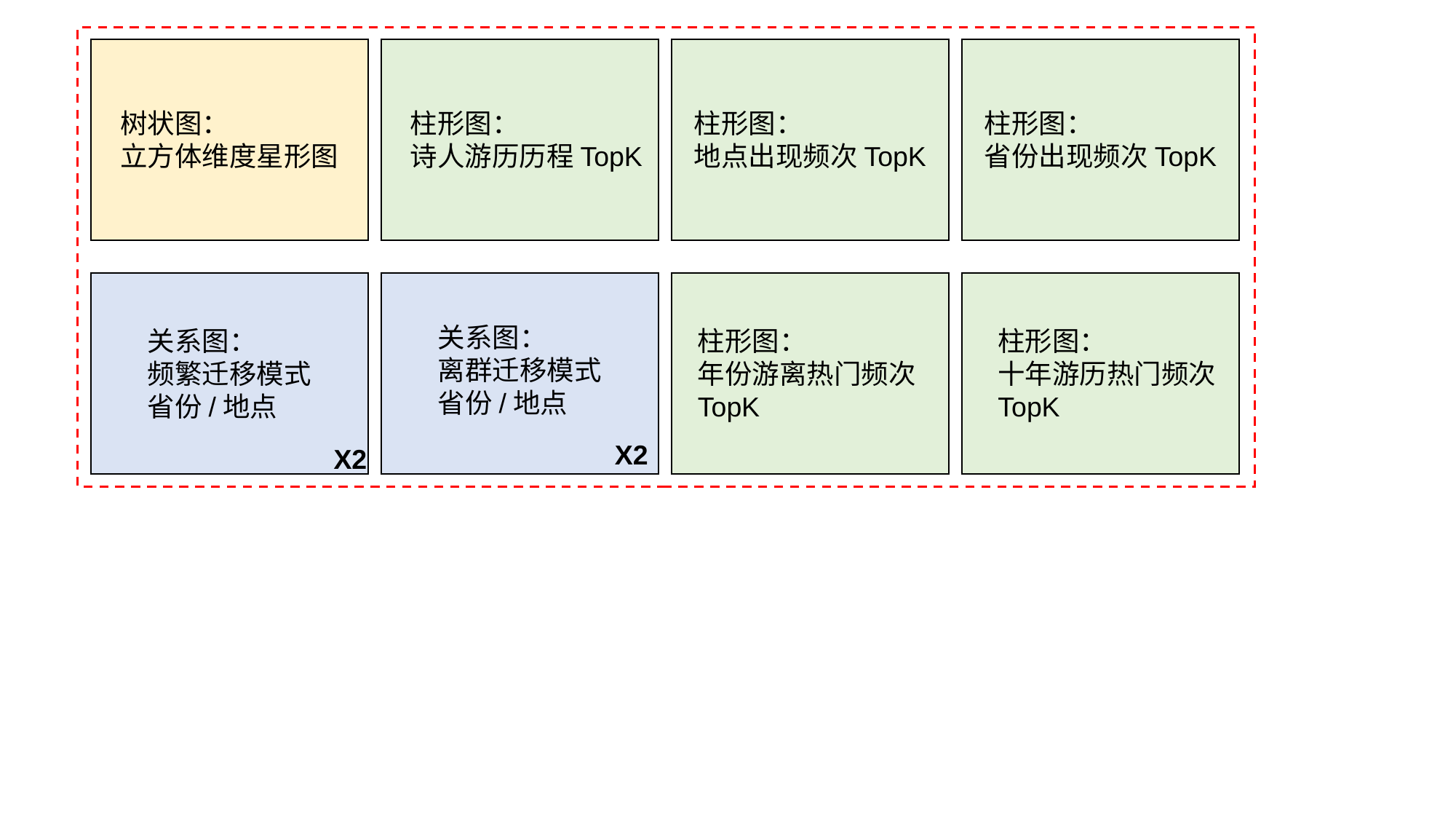

柱形图：
省份出现频次TopK
柱形图：
地点出现频次TopK
树状图：
立方体维度星形图
柱形图：
诗人游历历程TopK

关系图：
离群迁移模式
省份/地点
关系图：
频繁迁移模式
省份/地点
柱形图：
年份游离热门频次
TopK
柱形图：
十年游历热门频次
TopK
X2
X2